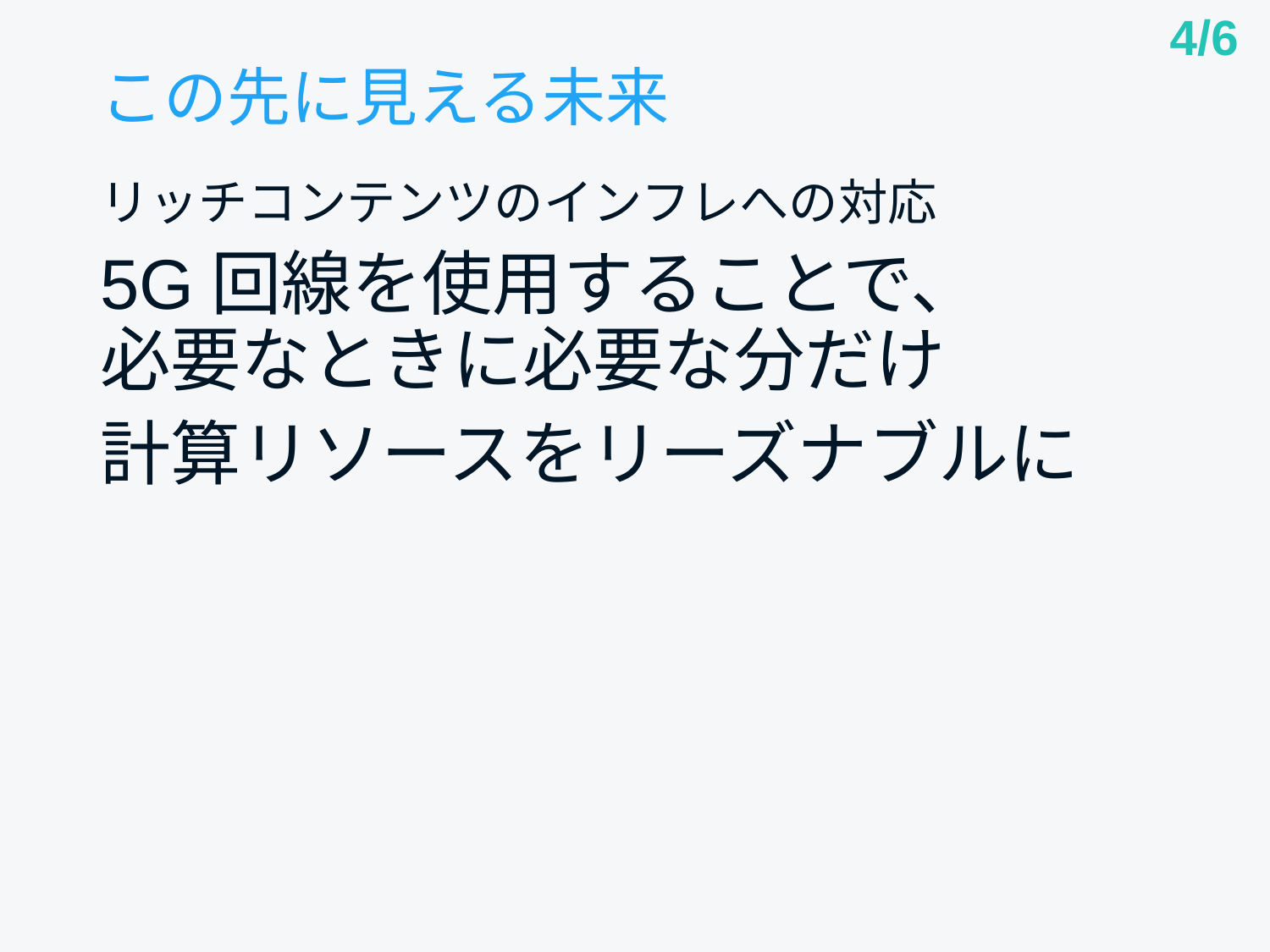

4/6
# この先に見える未来
リッチコンテンツのインフレへの対応
5G回線を使用することで、
必要なときに必要な分だけ
計算リソースをリーズナブルに